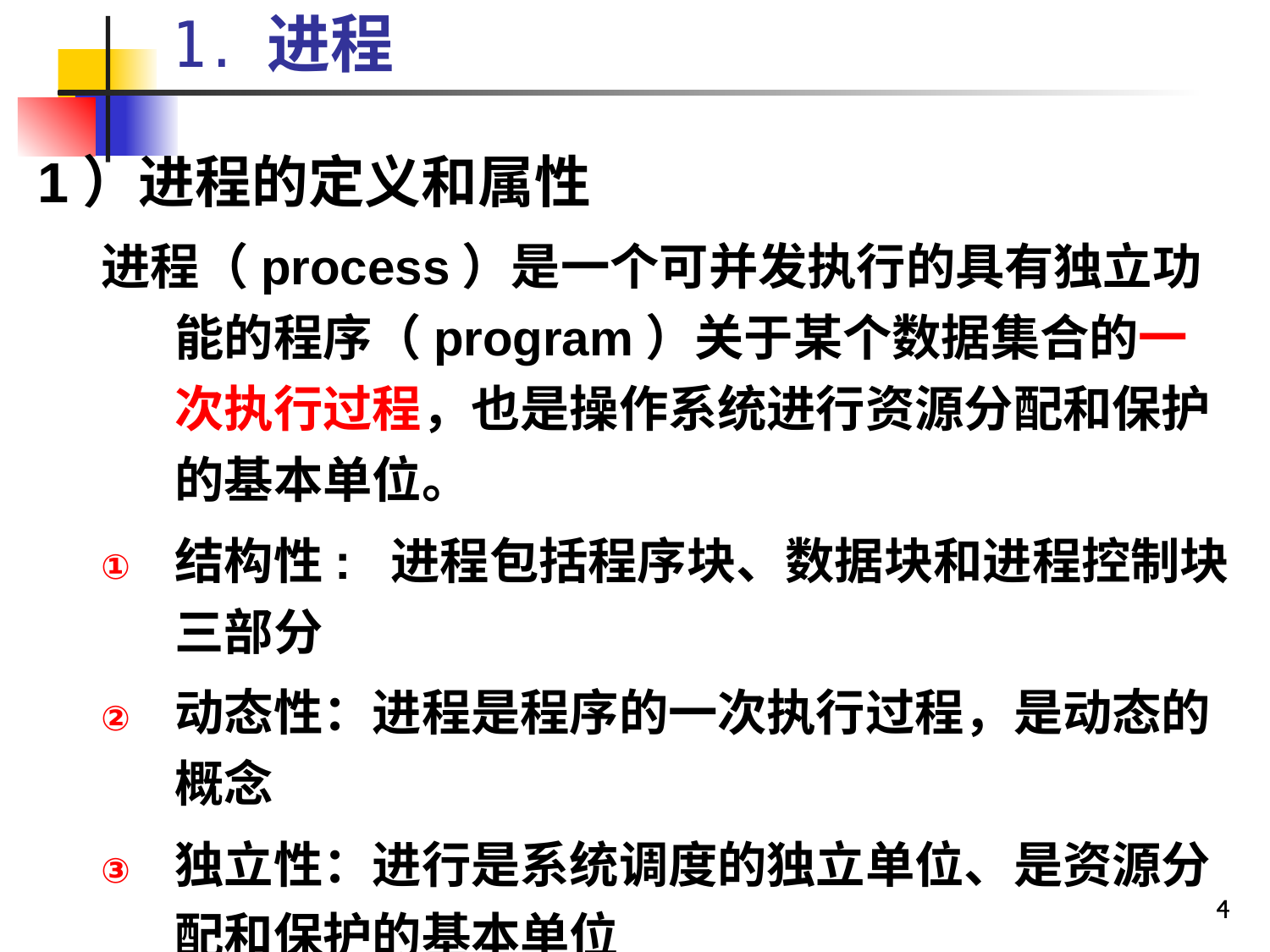

# 1. 进程
1）进程的定义和属性
进程（process）是一个可并发执行的具有独立功能的程序（program）关于某个数据集合的一次执行过程，也是操作系统进行资源分配和保护的基本单位。
结构性:  进程包括程序块、数据块和进程控制块三部分
动态性：进程是程序的一次执行过程，是动态的概念
独立性：进行是系统调度的独立单位、是资源分配和保护的基本单位
并发性：进程可以并发执行，提高资源利用率和系统效率
交互性 ：多个进程可以共享变量，通过共享变量实现相互通信，多个进程能够协作完成一个任务。
4